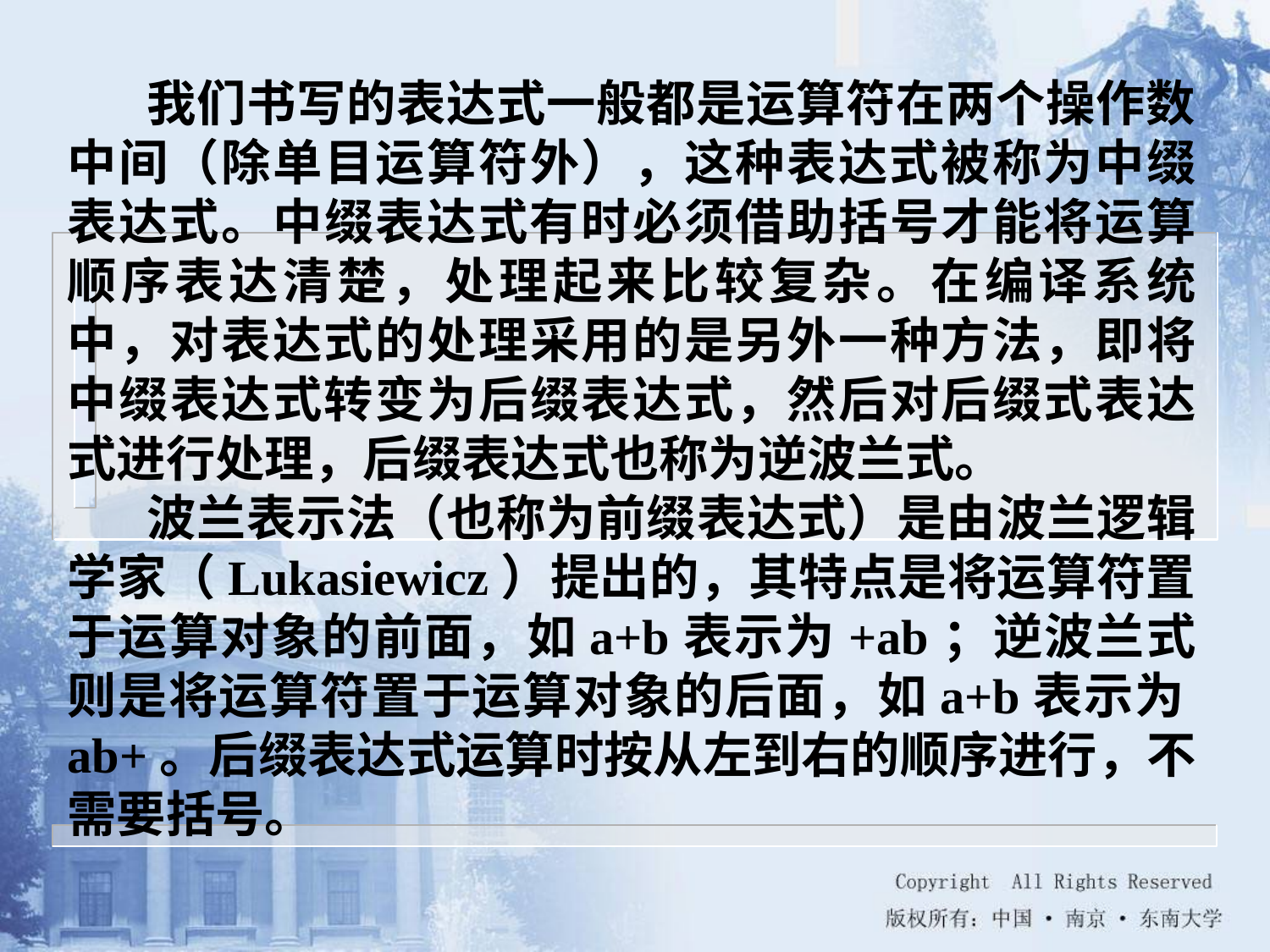

我们书写的表达式一般都是运算符在两个操作数中间（除单目运算符外），这种表达式被称为中缀表达式。中缀表达式有时必须借助括号才能将运算顺序表达清楚，处理起来比较复杂。在编译系统中，对表达式的处理采用的是另外一种方法，即将中缀表达式转变为后缀表达式，然后对后缀式表达式进行处理，后缀表达式也称为逆波兰式。
波兰表示法（也称为前缀表达式）是由波兰逻辑学家（Lukasiewicz）提出的，其特点是将运算符置于运算对象的前面，如a+b表示为+ab；逆波兰式则是将运算符置于运算对象的后面，如a+b表示为ab+。后缀表达式运算时按从左到右的顺序进行，不需要括号。